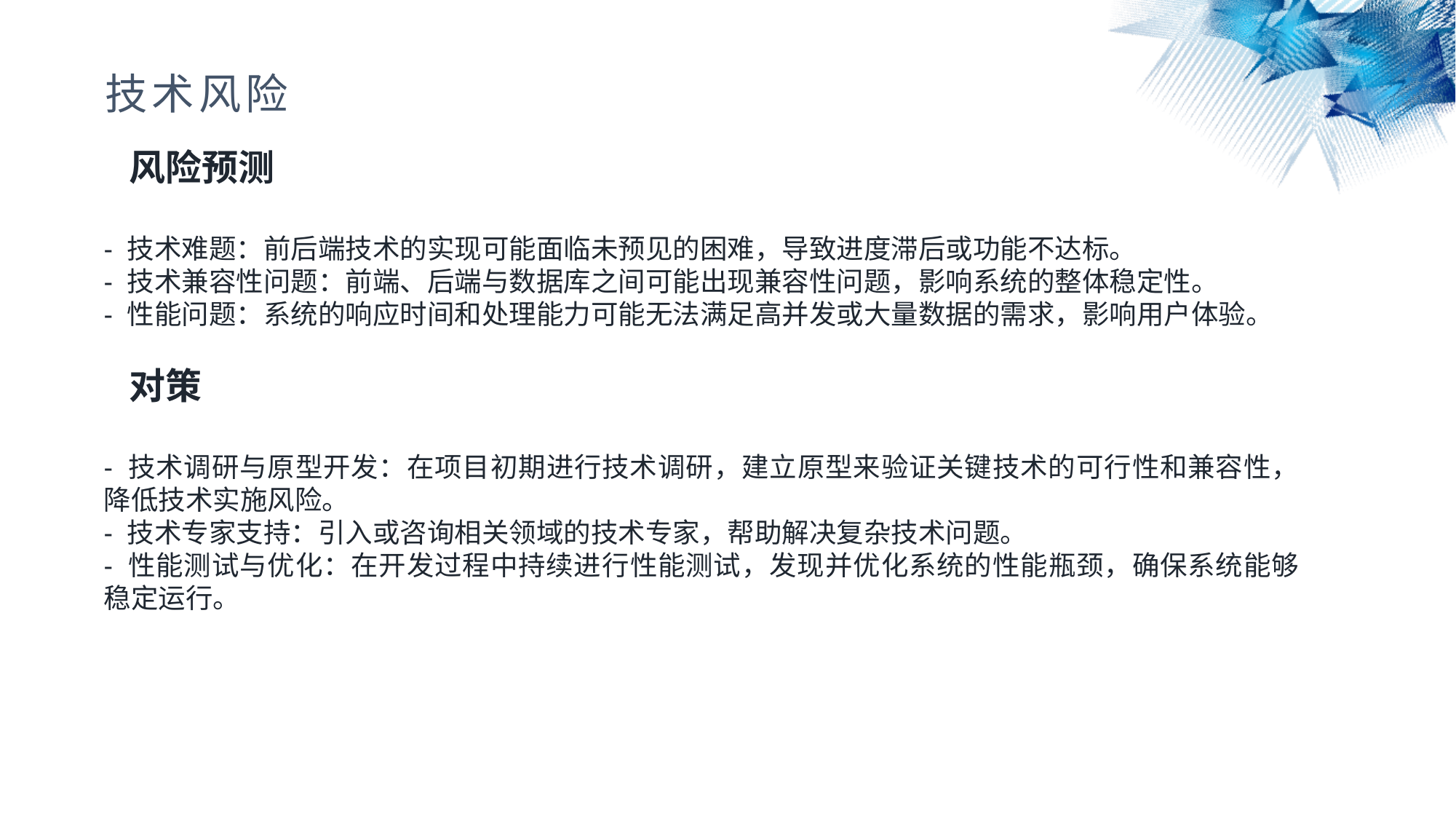

技术风险
   风险预测

- 技术难题：前后端技术的实现可能面临未预见的困难，导致进度滞后或功能不达标。
- 技术兼容性问题：前端、后端与数据库之间可能出现兼容性问题，影响系统的整体稳定性。
- 性能问题：系统的响应时间和处理能力可能无法满足高并发或大量数据的需求，影响用户体验。

   对策

- 技术调研与原型开发：在项目初期进行技术调研，建立原型来验证关键技术的可行性和兼容性，降低技术实施风险。
- 技术专家支持：引入或咨询相关领域的技术专家，帮助解决复杂技术问题。
- 性能测试与优化：在开发过程中持续进行性能测试，发现并优化系统的性能瓶颈，确保系统能够稳定运行。